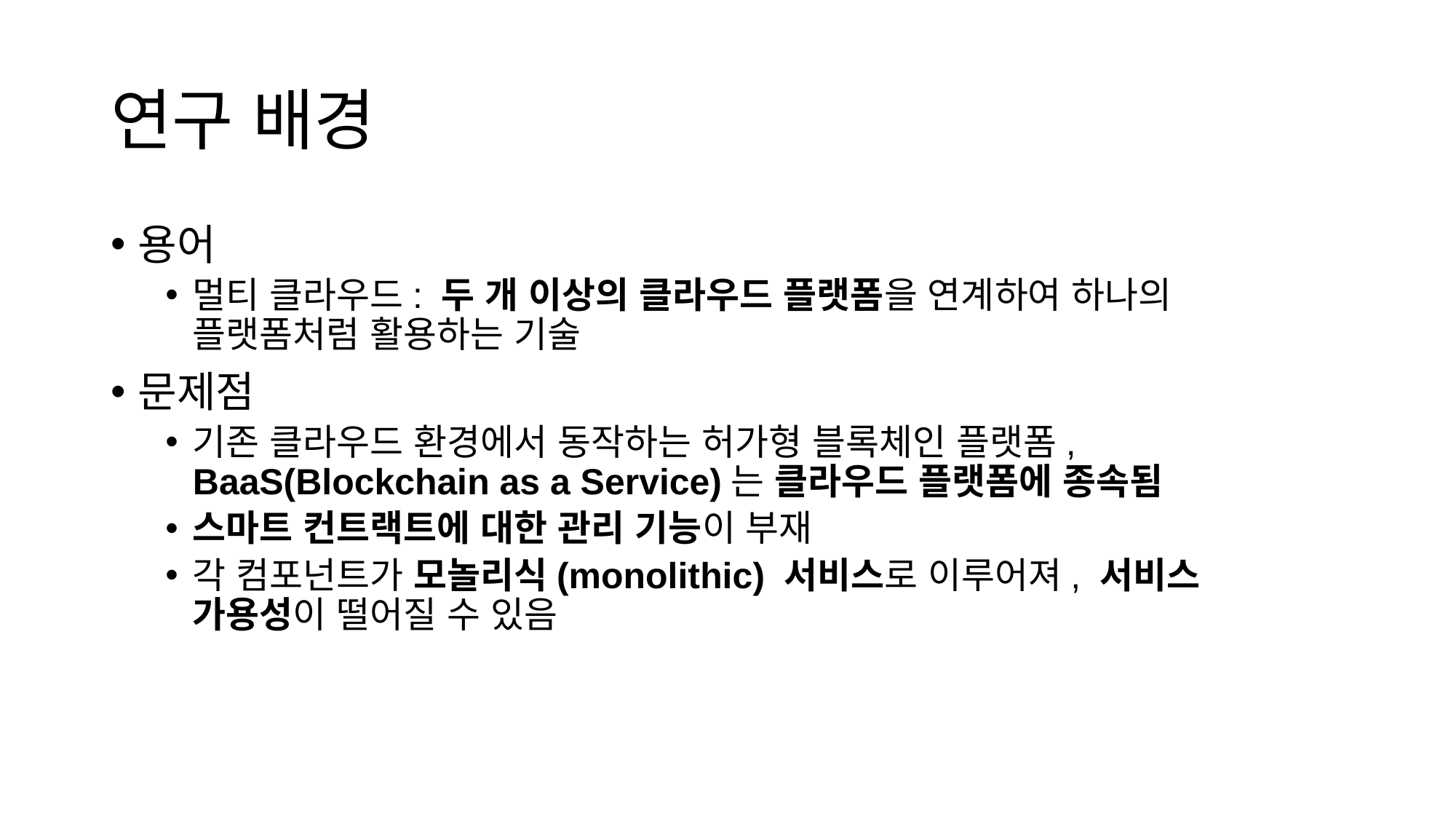

# 연구 배경
용어
멀티 클라우드: 두 개 이상의 클라우드 플랫폼을 연계하여 하나의 플랫폼처럼 활용하는 기술
문제점
기존 클라우드 환경에서 동작하는 허가형 블록체인 플랫폼, BaaS(Blockchain as a Service)는 클라우드 플랫폼에 종속됨
스마트 컨트랙트에 대한 관리 기능이 부재
각 컴포넌트가 모놀리식(monolithic) 서비스로 이루어져, 서비스 가용성이 떨어질 수 있음